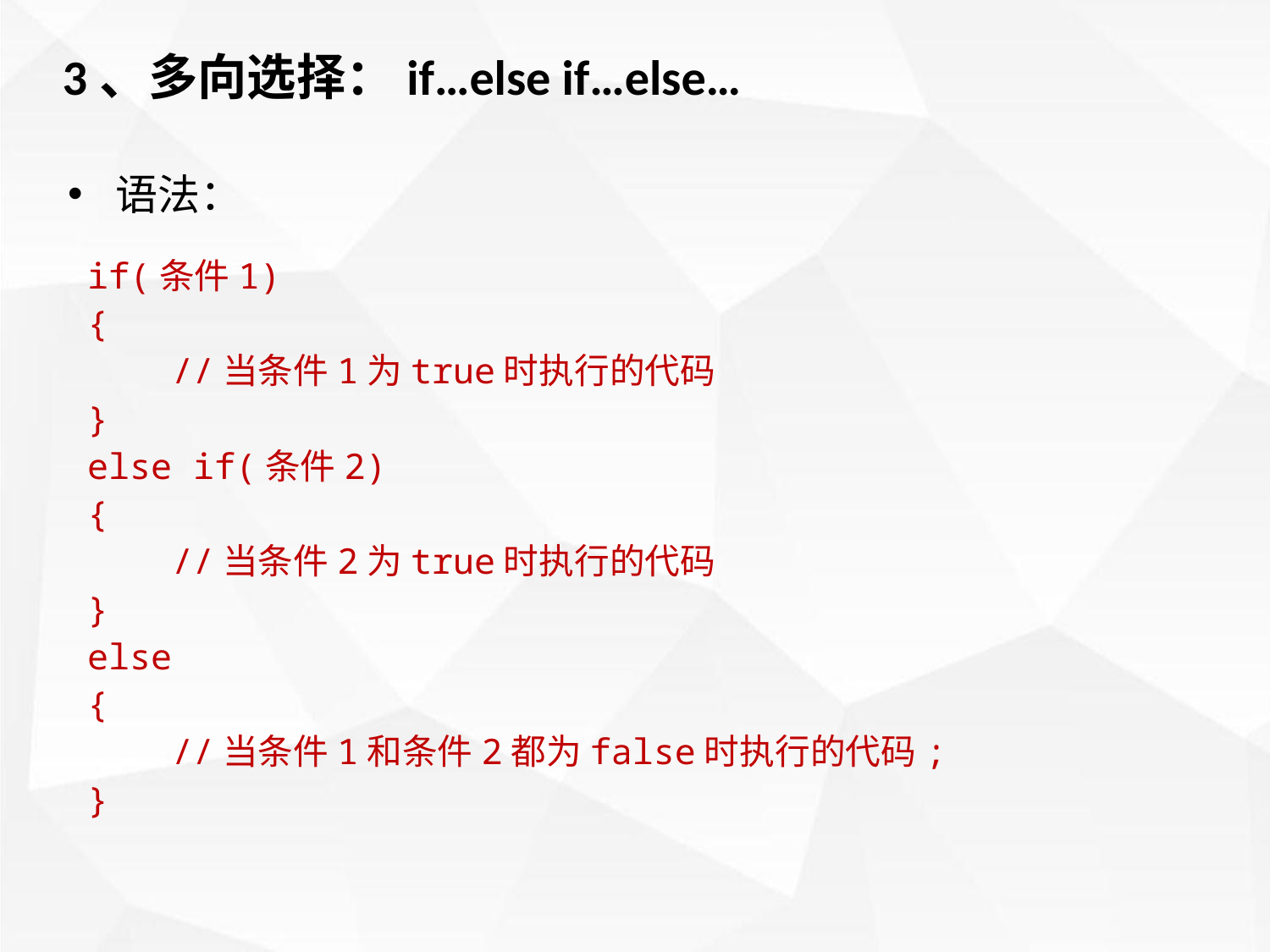

3、多向选择：if…else if…else…
语法：
if(条件1)
{
    //当条件1为true时执行的代码
}
else if(条件2)
{
    //当条件2为true时执行的代码
}
else
{
    //当条件1和条件2都为false时执行的代码;
}